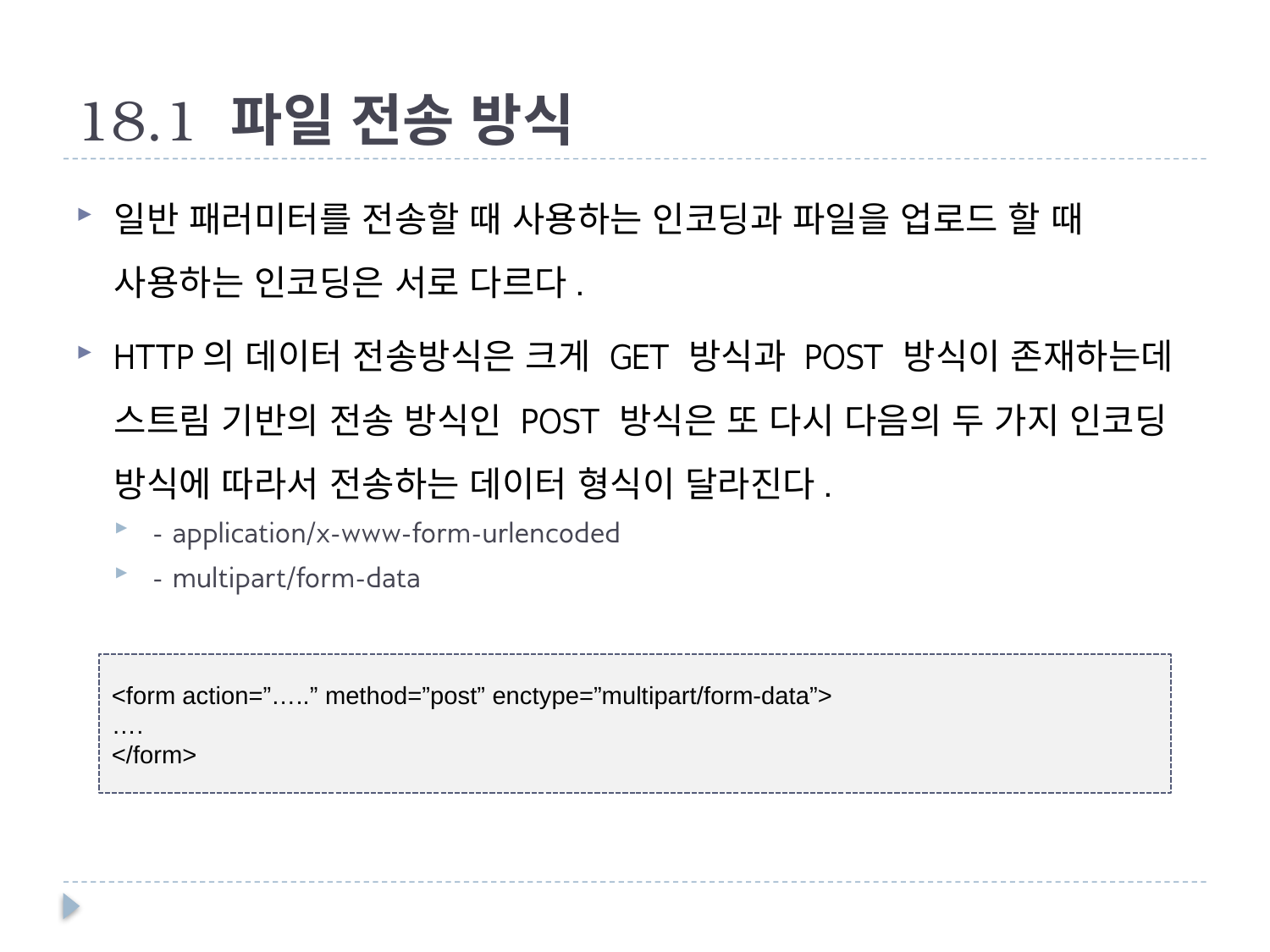

# 18.1 파일 전송 방식
일반 패러미터를 전송할 때 사용하는 인코딩과 파일을 업로드 할 때 사용하는 인코딩은 서로 다르다.
HTTP의 데이터 전송방식은 크게 GET 방식과 POST 방식이 존재하는데 스트림 기반의 전송 방식인 POST 방식은 또 다시 다음의 두 가지 인코딩 방식에 따라서 전송하는 데이터 형식이 달라진다.
- application/x-www-form-urlencoded
- multipart/form-data
<form action=”…..” method=”post” enctype=”multipart/form-data”>
….
</form>